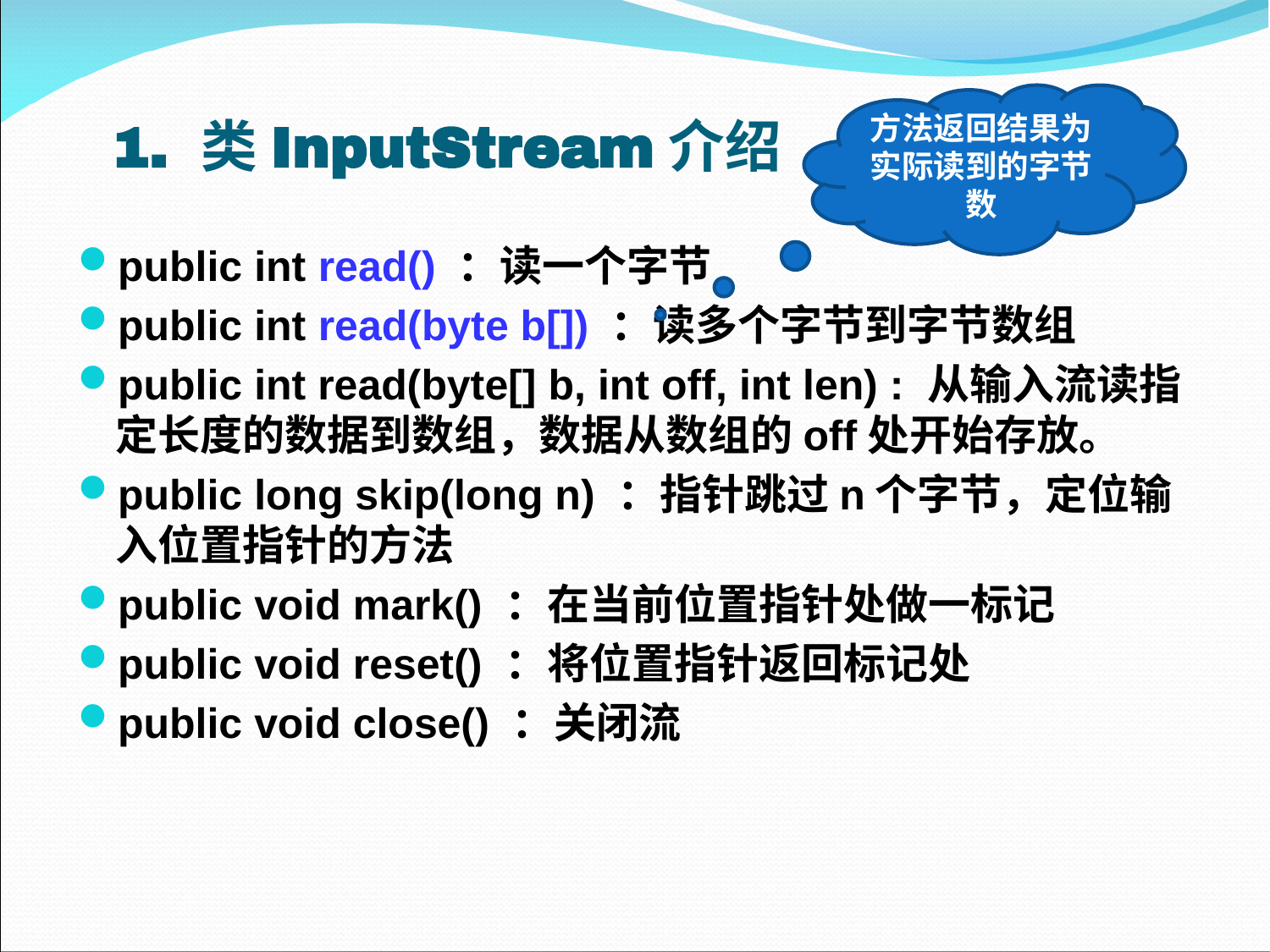

方法返回结果为实际读到的字节数
# 1. 类InputStream介绍
public int read() ：读一个字节
public int read(byte b[]) ：读多个字节到字节数组
public int read(byte[] b, int off, int len) : 从输入流读指定长度的数据到数组，数据从数组的off处开始存放。
public long skip(long n) ：指针跳过n个字节，定位输入位置指针的方法
public void mark() ：在当前位置指针处做一标记
public void reset() ：将位置指针返回标记处
public void close() ：关闭流